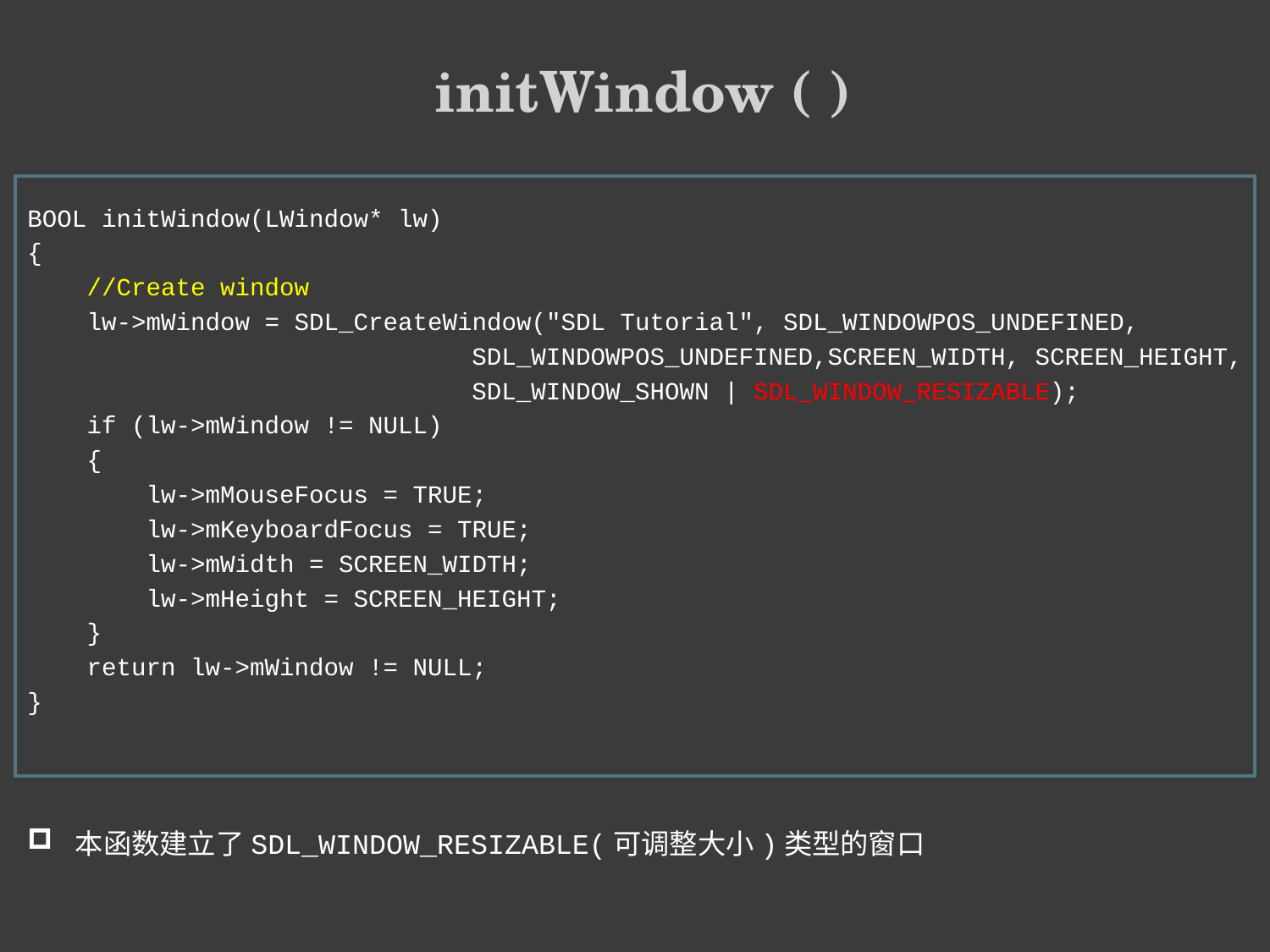

initWindow ( )
BOOL initWindow(LWindow* lw)
{
    //Create window
    lw->mWindow = SDL_CreateWindow("SDL Tutorial", SDL_WINDOWPOS_UNDEFINED,
                              SDL_WINDOWPOS_UNDEFINED,SCREEN_WIDTH, SCREEN_HEIGHT,
                              SDL_WINDOW_SHOWN | SDL_WINDOW_RESIZABLE);
    if (lw->mWindow != NULL)
    {
        lw->mMouseFocus = TRUE;
        lw->mKeyboardFocus = TRUE;
        lw->mWidth = SCREEN_WIDTH;
        lw->mHeight = SCREEN_HEIGHT;
    }
    return lw->mWindow != NULL;
}

本函数建立了SDL_WINDOW_RESIZABLE(可调整大小)类型的窗口